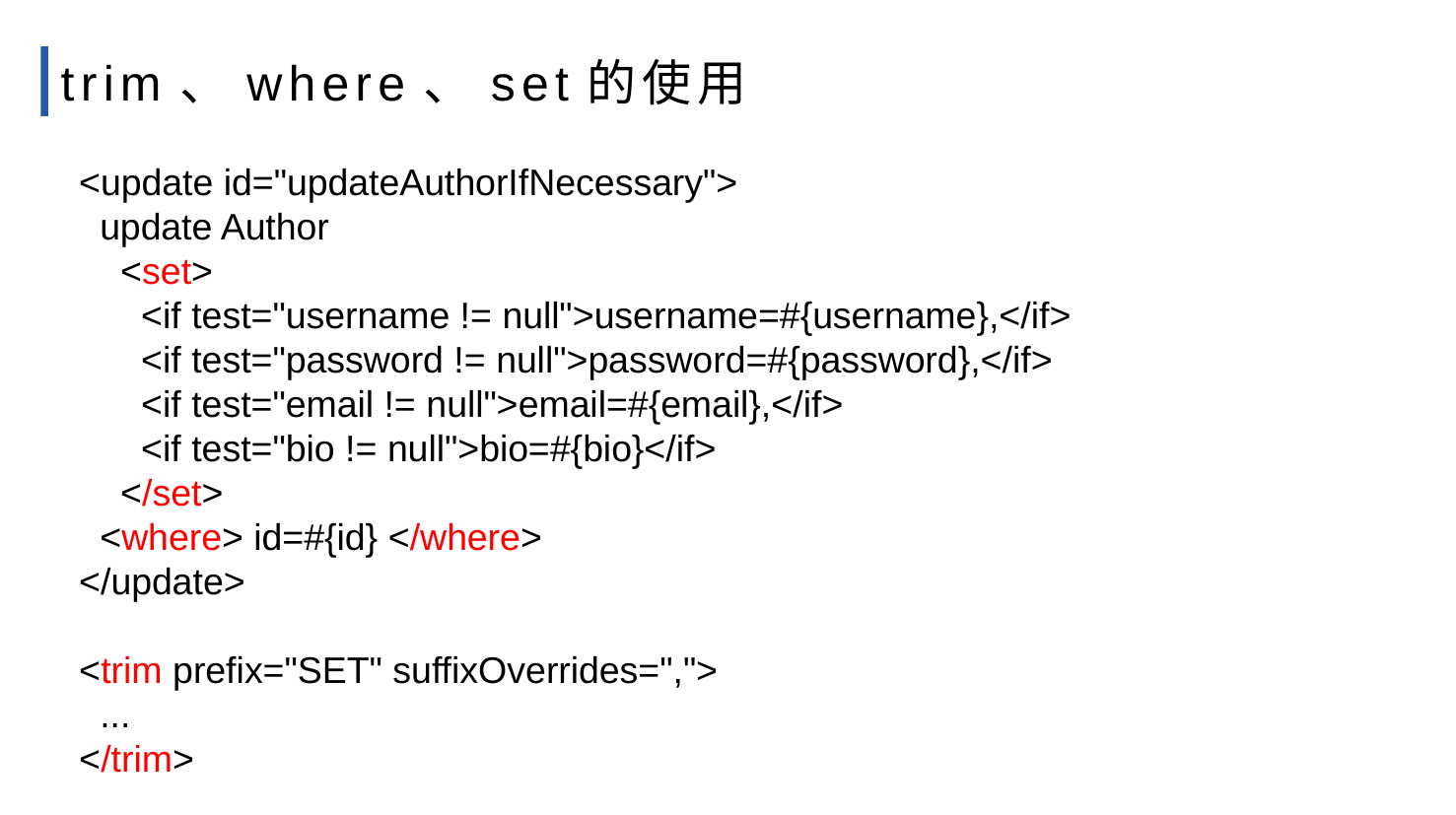

trim、where、set的使用
<update id="updateAuthorIfNecessary">
  update Author
    <set>
      <if test="username != null">username=#{username},</if>
      <if test="password != null">password=#{password},</if>
      <if test="email != null">email=#{email},</if>
      <if test="bio != null">bio=#{bio}</if>
    </set>
  <where> id=#{id} </where>
</update>

<trim prefix="SET" suffixOverrides=",">
  ...
</trim>